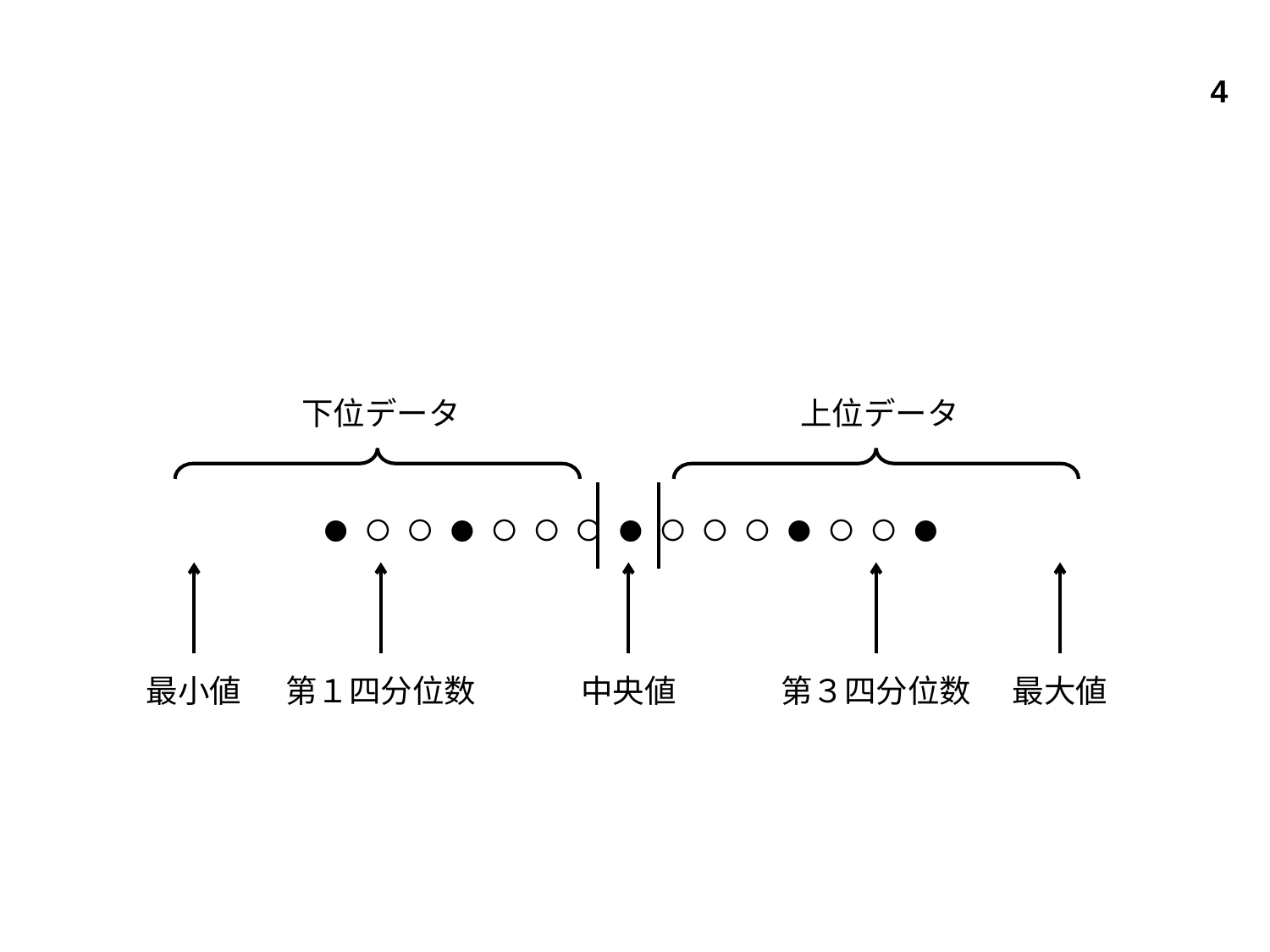

4

下位データ
上位データ
● ○ ○ ● ○ ○ ○ ● ○ ○ ○ ● ○ ○ ●
最小値
第１四分位数
中央値
第３四分位数
最大値